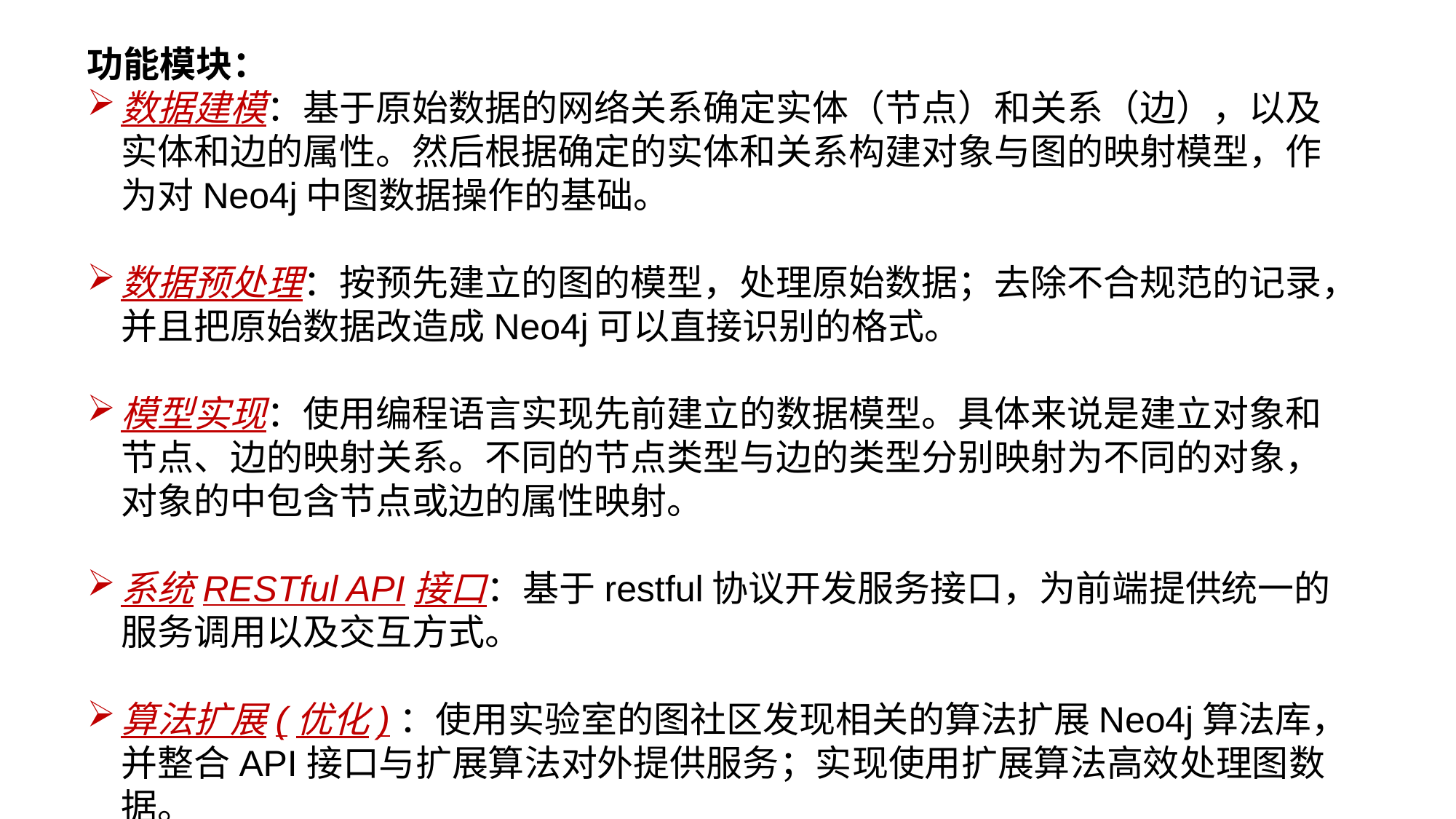

功能模块：
数据建模：基于原始数据的网络关系确定实体（节点）和关系（边），以及实体和边的属性。然后根据确定的实体和关系构建对象与图的映射模型，作为对Neo4j中图数据操作的基础。

数据预处理：按预先建立的图的模型，处理原始数据；去除不合规范的记录，并且把原始数据改造成Neo4j可以直接识别的格式。

模型实现：使用编程语言实现先前建立的数据模型。具体来说是建立对象和节点、边的映射关系。不同的节点类型与边的类型分别映射为不同的对象，对象的中包含节点或边的属性映射。

系统RESTful API接口：基于restful协议开发服务接口，为前端提供统一的服务调用以及交互方式。

算法扩展(优化)：使用实验室的图社区发现相关的算法扩展Neo4j算法库，并整合API接口与扩展算法对外提供服务；实现使用扩展算法高效处理图数据。